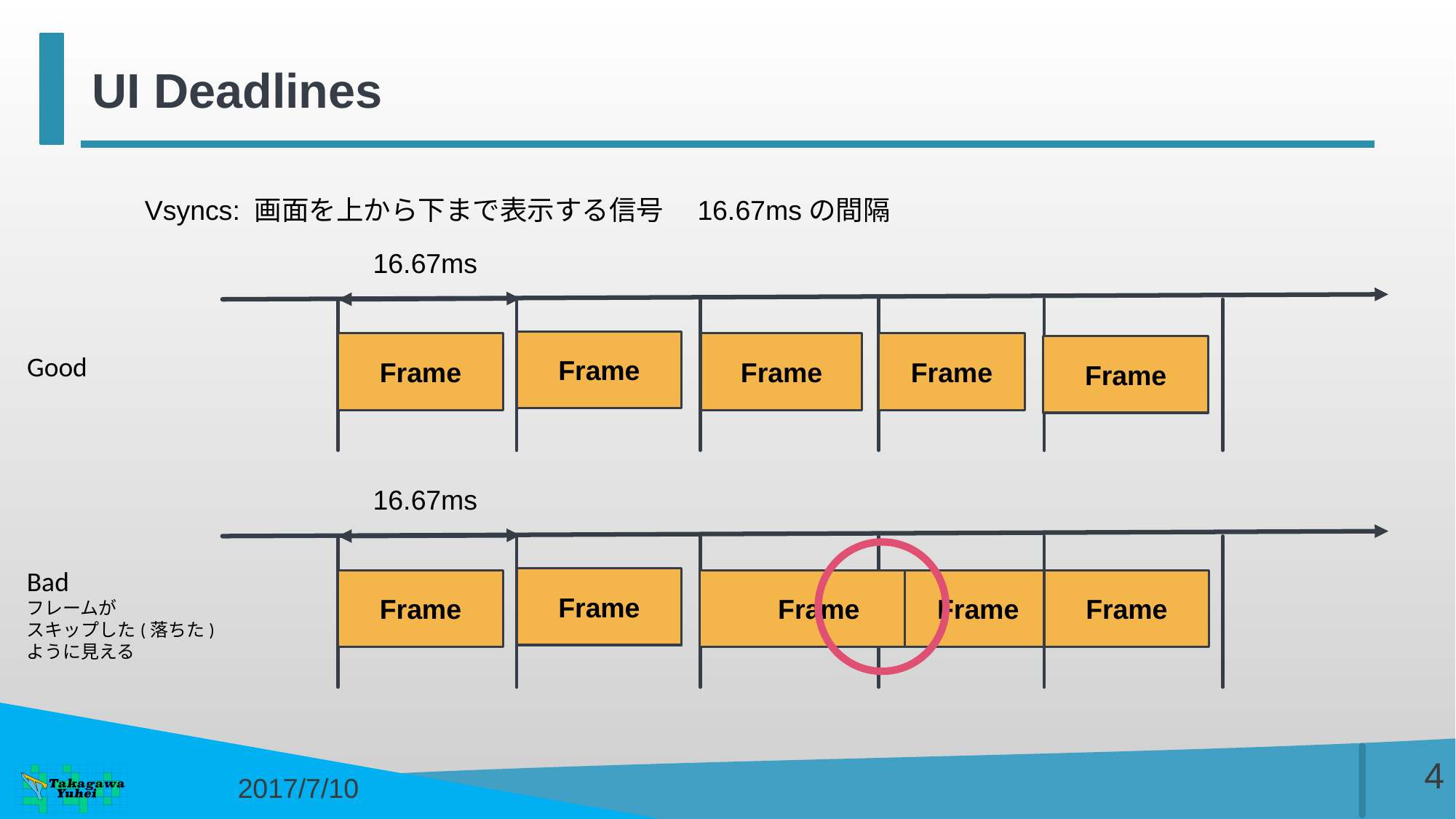

# UI Deadlines
Vsyncs: 画面を上から下まで表示する信号　16.67msの間隔
16.67ms
Frame
Frame
Frame
Frame
Frame
Good
16.67ms

Bad
フレームが
スキップした(落ちた)
ように見える
Frame
Frame
Frame
Frame
Frame
4
2017/7/10